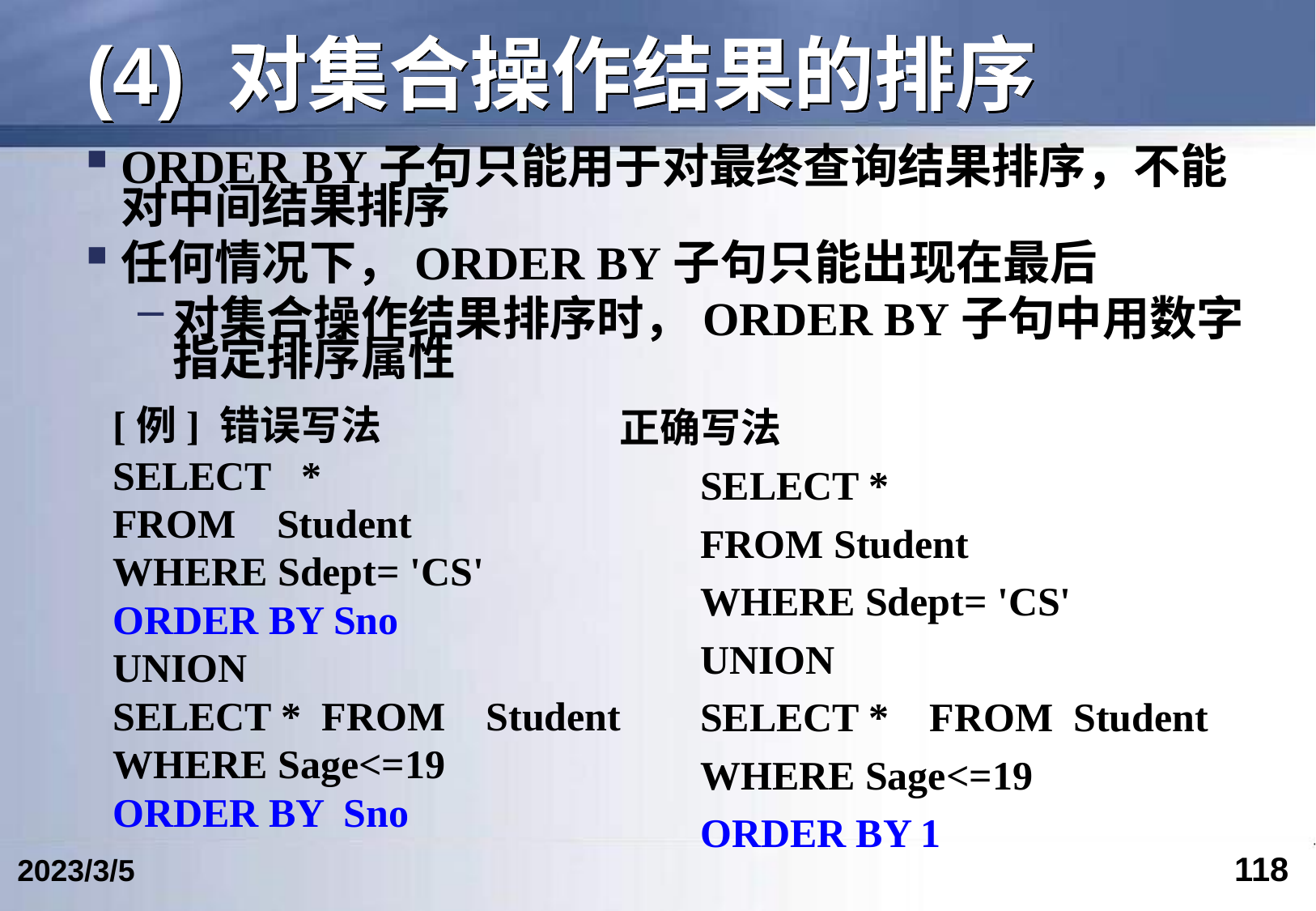

# (4) 对集合操作结果的排序
ORDER BY子句只能用于对最终查询结果排序，不能对中间结果排序
任何情况下，ORDER BY子句只能出现在最后
对集合操作结果排序时，ORDER BY子句中用数字指定排序属性
[例] 错误写法
SELECT   *
FROM    Student
WHERE Sdept= 'CS'
ORDER BY Sno
UNION
SELECT *  FROM    Student
WHERE Sage<=19
ORDER BY  Sno
正确写法
        SELECT *
        FROM Student
        WHERE Sdept= 'CS'
        UNION
        SELECT *    FROM  Student
        WHERE Sage<=19
        ORDER BY 1
118
2023/3/5